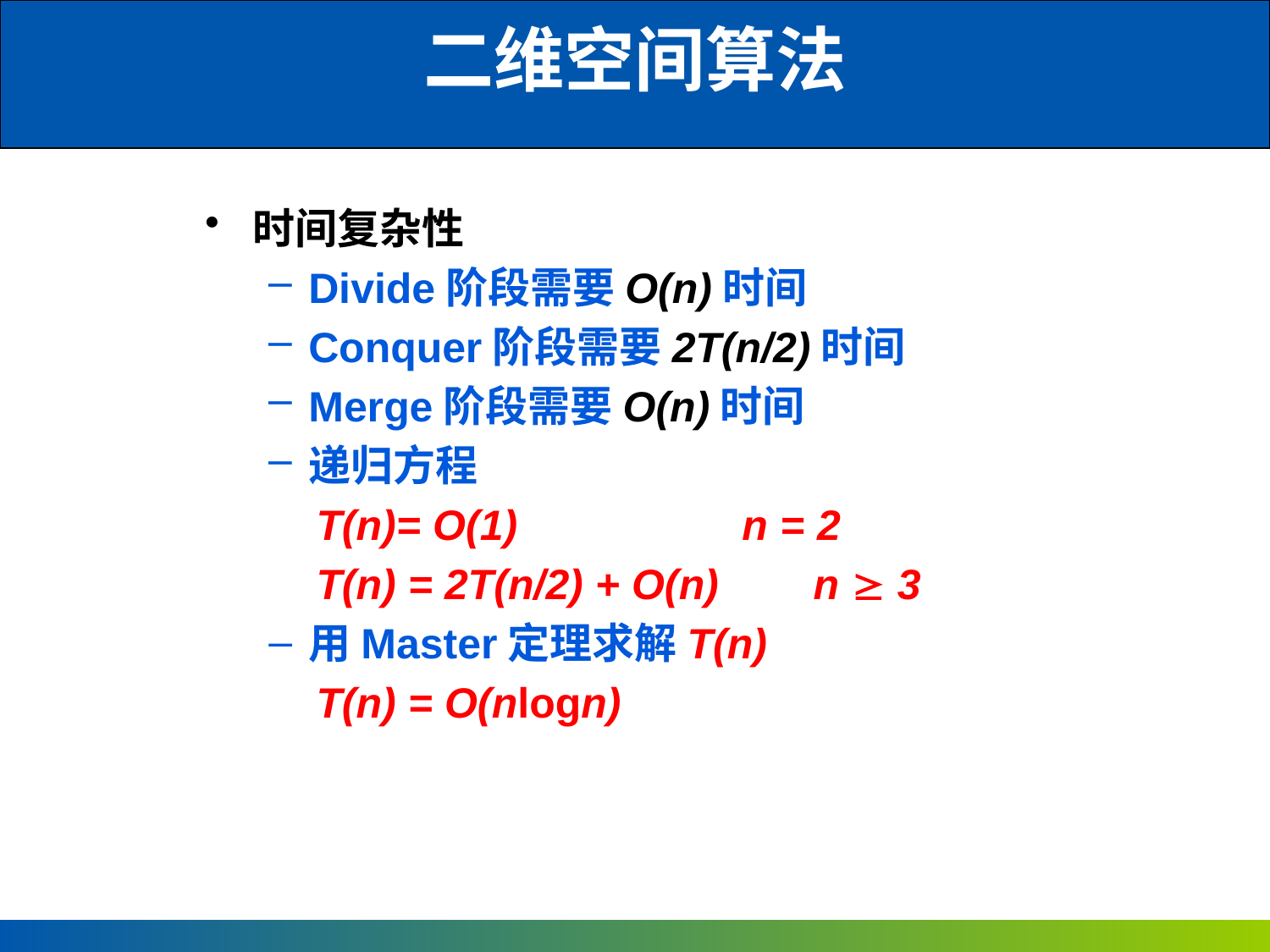

二维空间算法
时间复杂性
Divide阶段需要O(n)时间
Conquer阶段需要2T(n/2)时间
Merge阶段需要O(n)时间
递归方程
    T(n)= O(1)                   n = 2
    T(n) = 2T(n/2) + O(n)        n ≥ 3
用Master定理求解T(n)
    T(n) = O(nlogn)